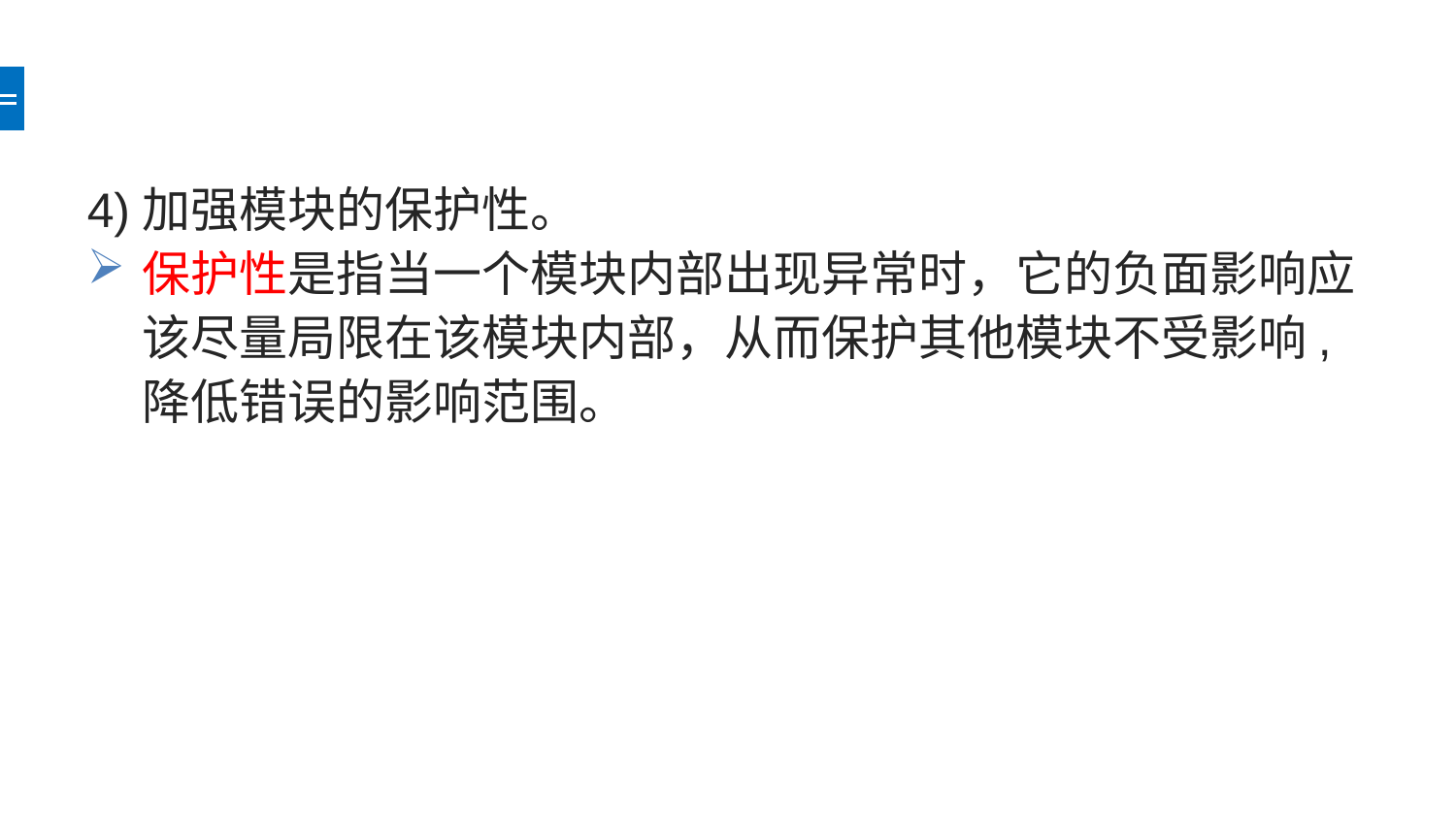

#
4)加强模块的保护性。
保护性是指当一个模块内部出现异常时，它的负面影响应该尽量局限在该模块内部，从而保护其他模块不受影响,降低错误的影响范围。